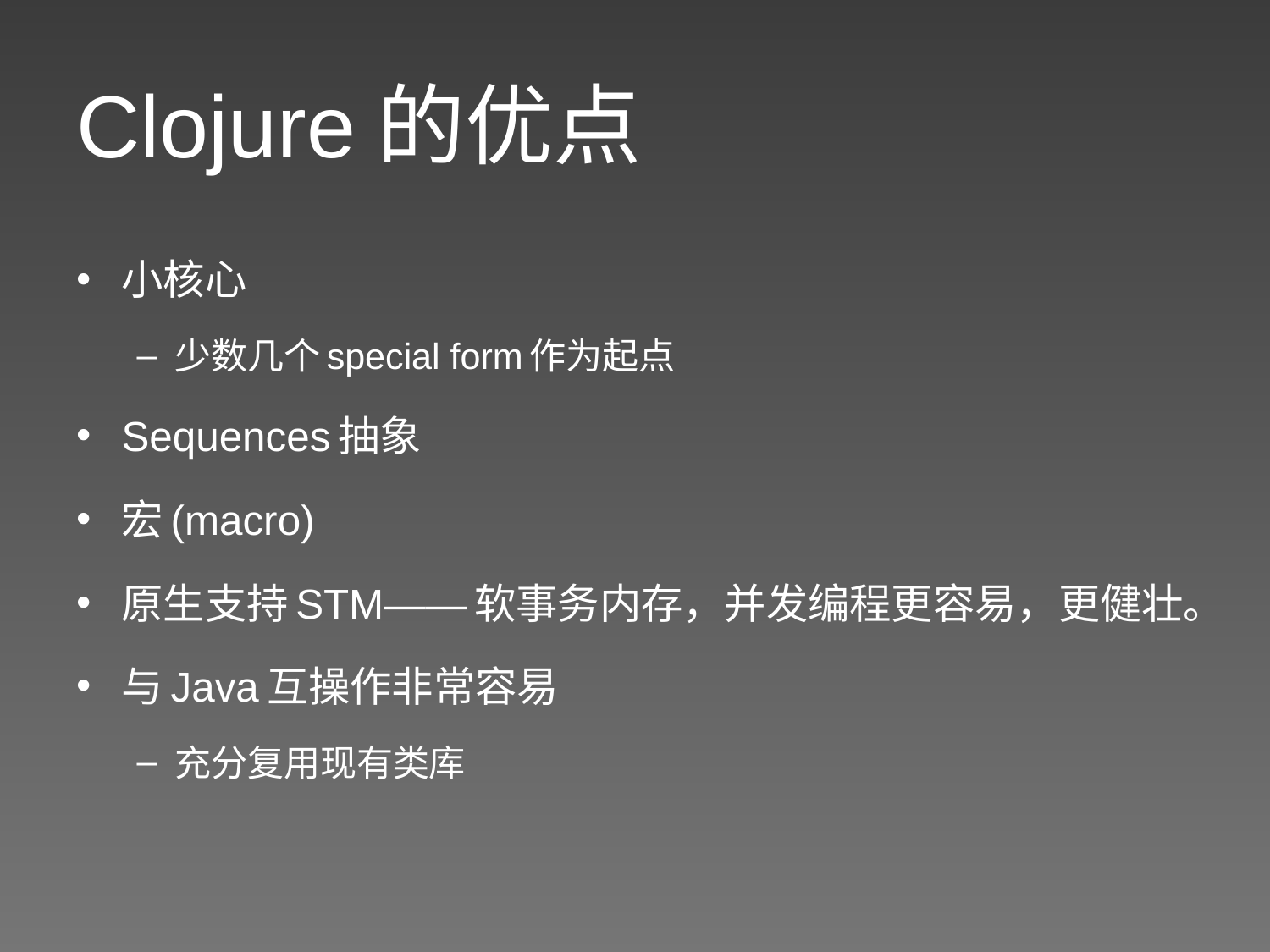

# Clojure的优点
小核心
少数几个special form作为起点
Sequences抽象
宏(macro)
原生支持STM——软事务内存，并发编程更容易，更健壮。
与Java互操作非常容易
充分复用现有类库